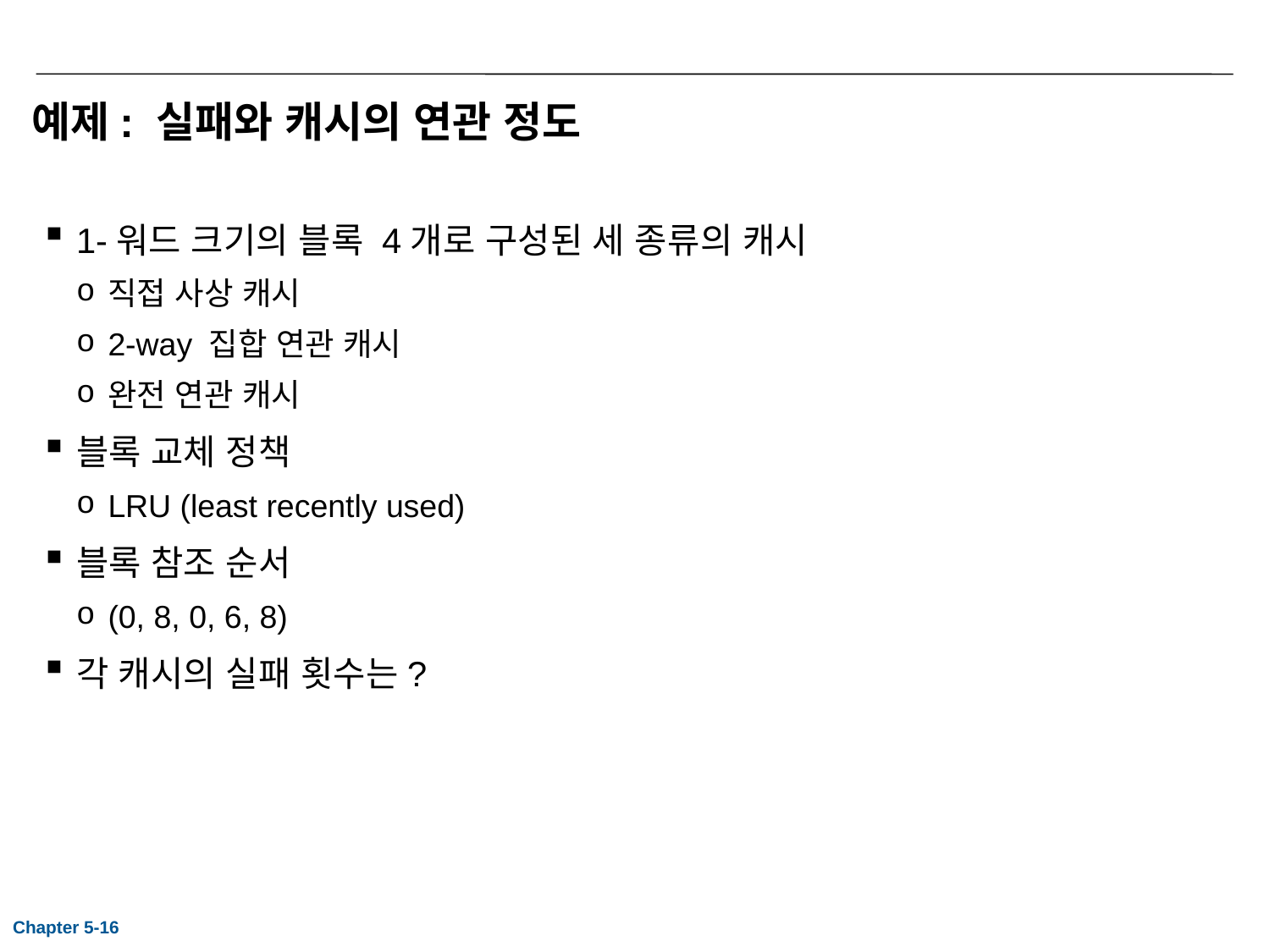

# 예제: 실패와 캐시의 연관 정도
1-워드 크기의 블록 4개로 구성된 세 종류의 캐시
직접 사상 캐시
2-way 집합 연관 캐시
완전 연관 캐시
블록 교체 정책
LRU (least recently used)
블록 참조 순서
(0, 8, 0, 6, 8)
각 캐시의 실패 횟수는?
Chapter 5-16